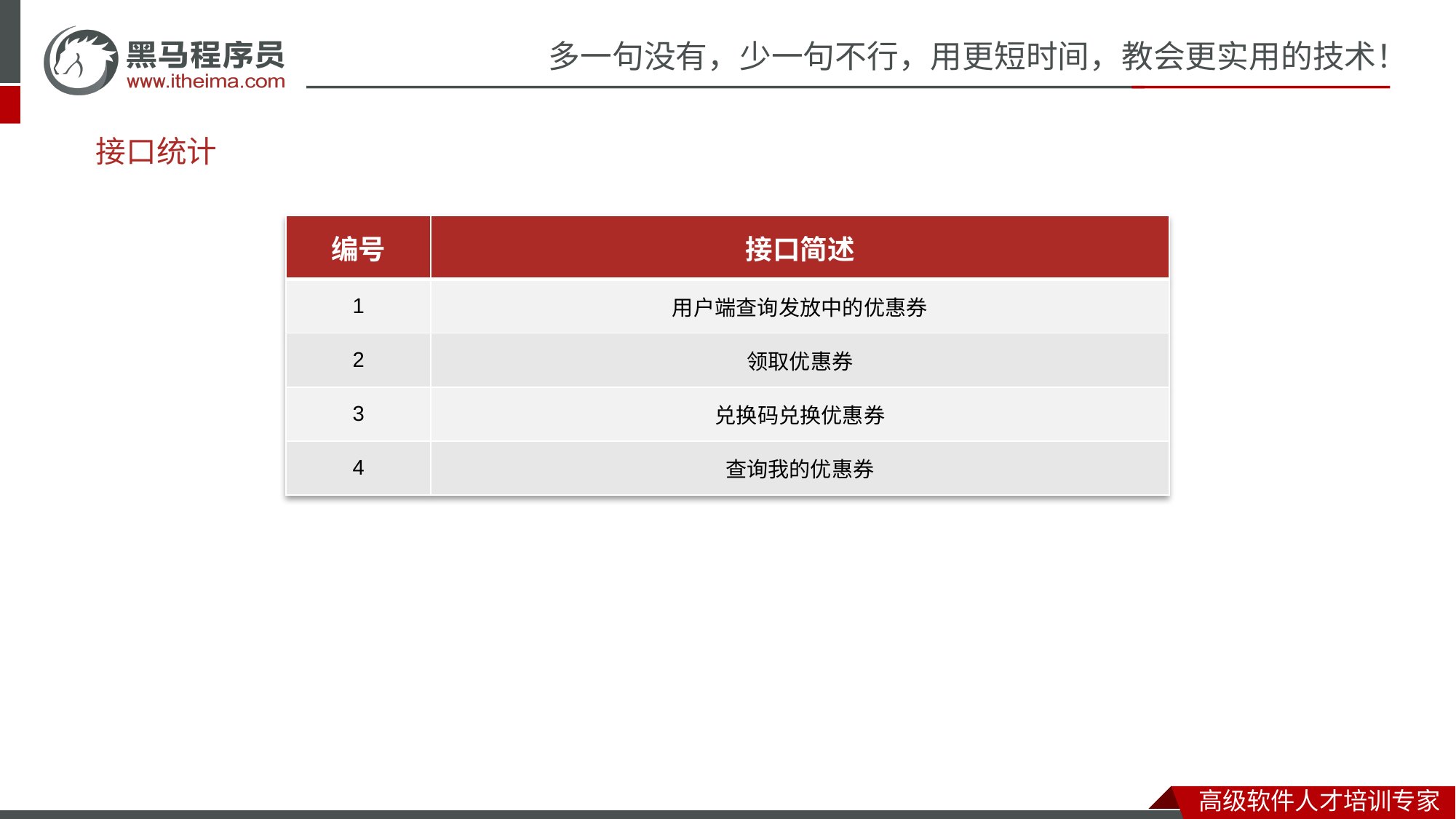

# 接口统计
| 编号 | 接口简述 |
| --- | --- |
| 1 | 用户端查询发放中的优惠券 |
| 2 | 领取优惠券 |
| 3 | 兑换码兑换优惠券 |
| 4 | 查询我的优惠券 |